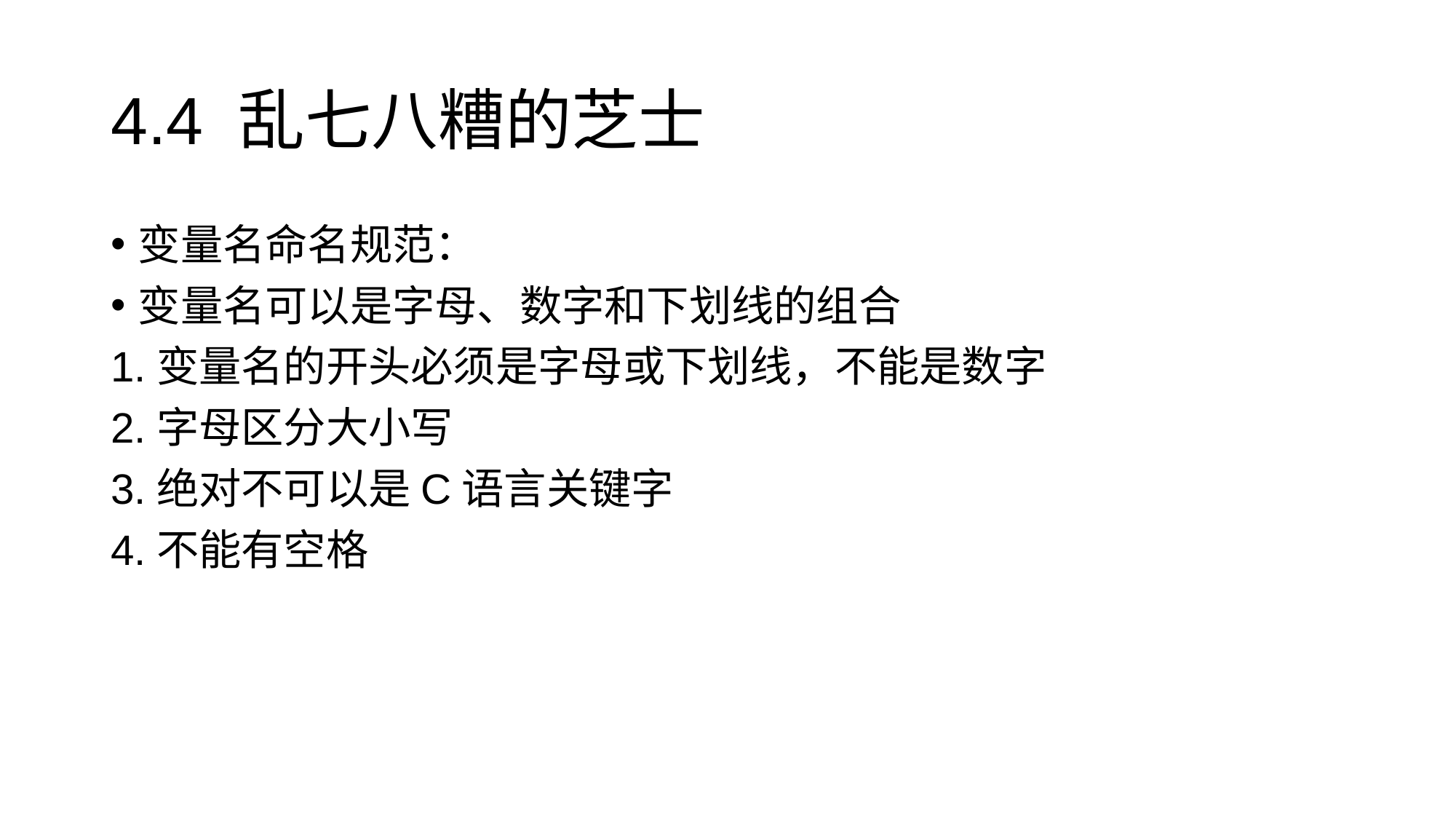

# 4.4 乱七八糟的芝士
变量名命名规范：
变量名可以是字母、数字和下划线的组合
1.变量名的开头必须是字母或下划线，不能是数字
2.字母区分大小写
3.绝对不可以是C语言关键字
4.不能有空格